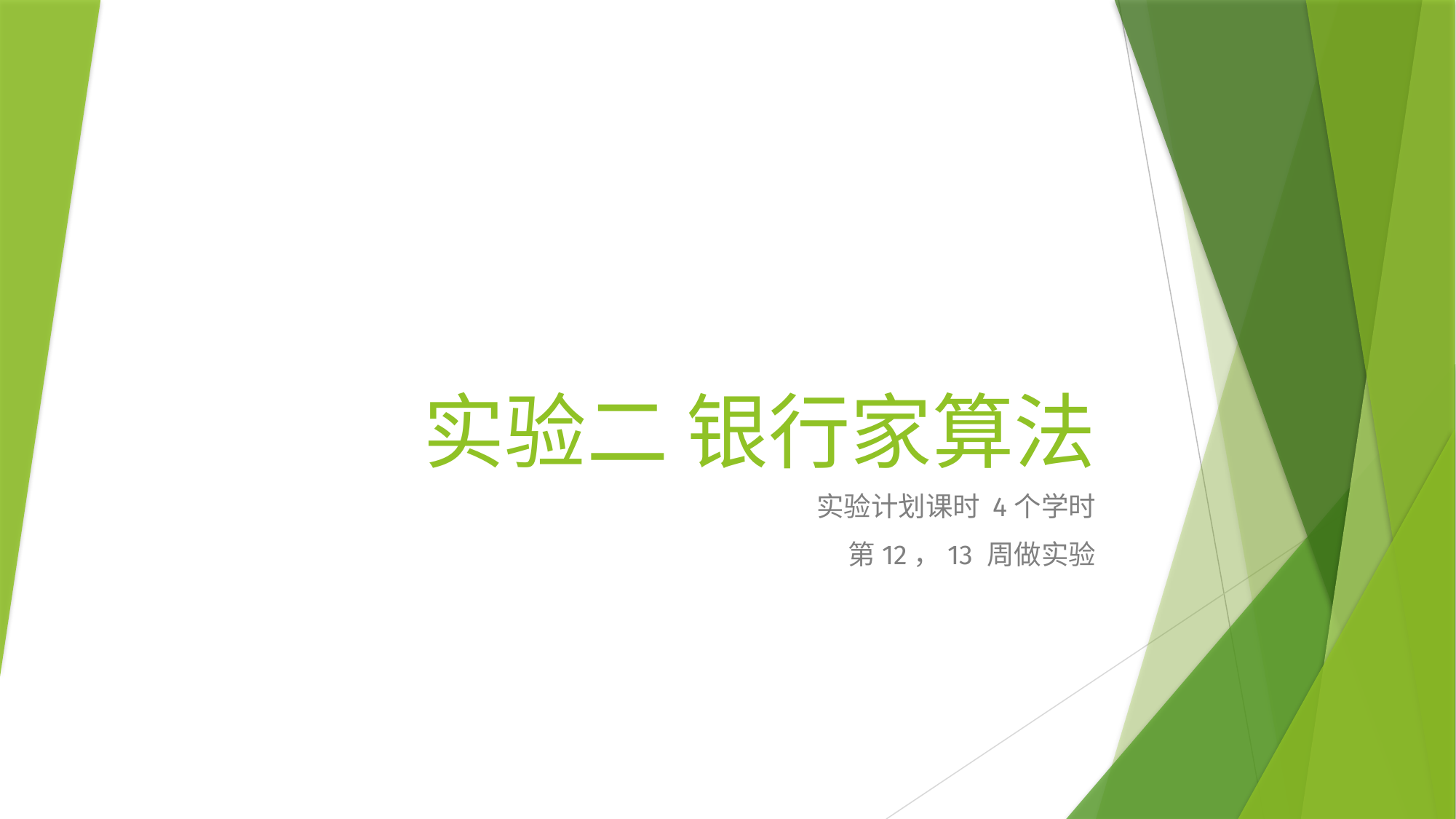

# 实验二 银行家算法
实验计划课时 4个学时
第12，13 周做实验